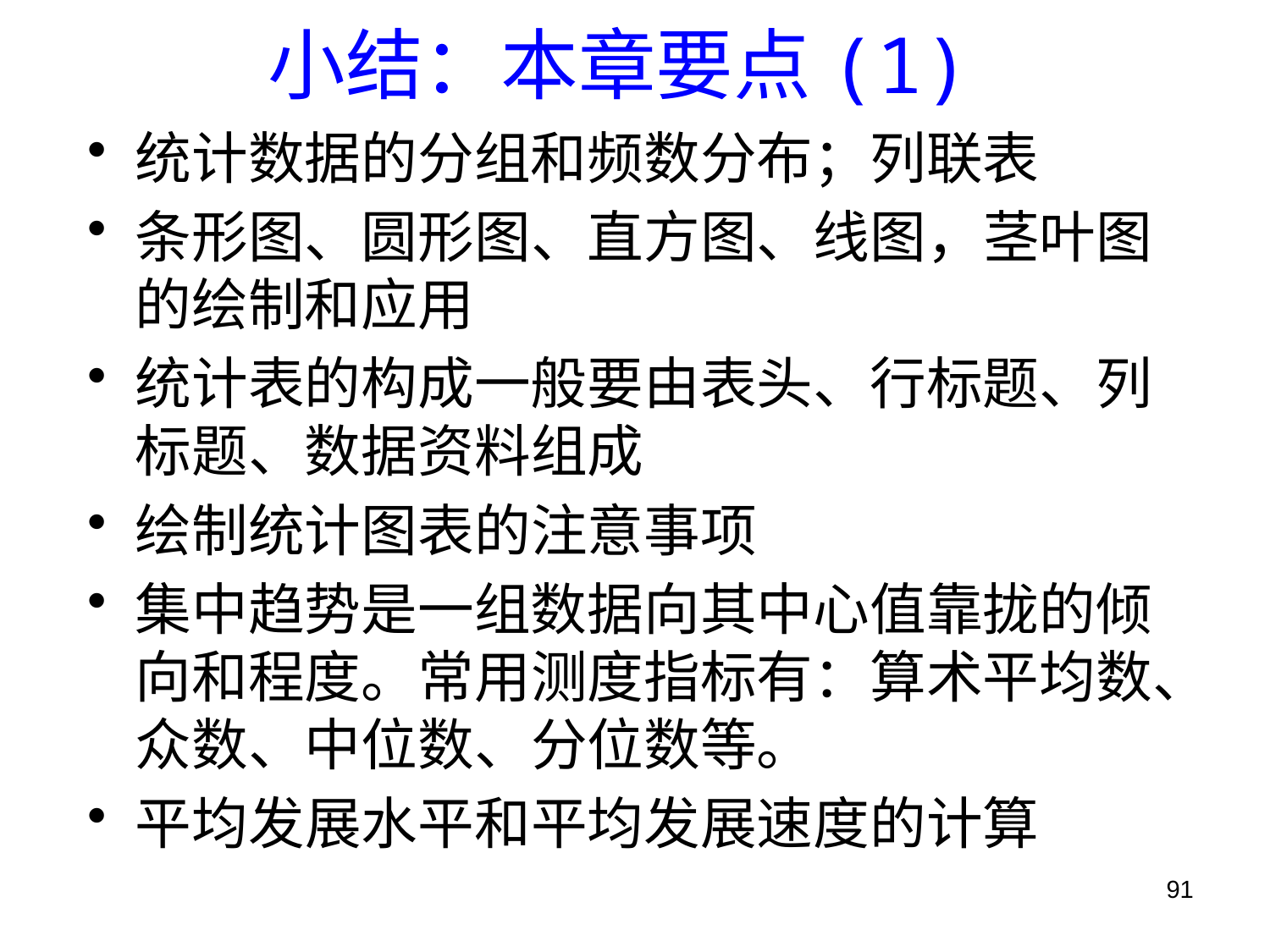

# 小结：本章要点(1)
统计数据的分组和频数分布；列联表
条形图、圆形图、直方图、线图，茎叶图的绘制和应用
统计表的构成一般要由表头、行标题、列标题、数据资料组成
绘制统计图表的注意事项
集中趋势是一组数据向其中心值靠拢的倾向和程度。常用测度指标有：算术平均数、众数、中位数、分位数等。
平均发展水平和平均发展速度的计算

91